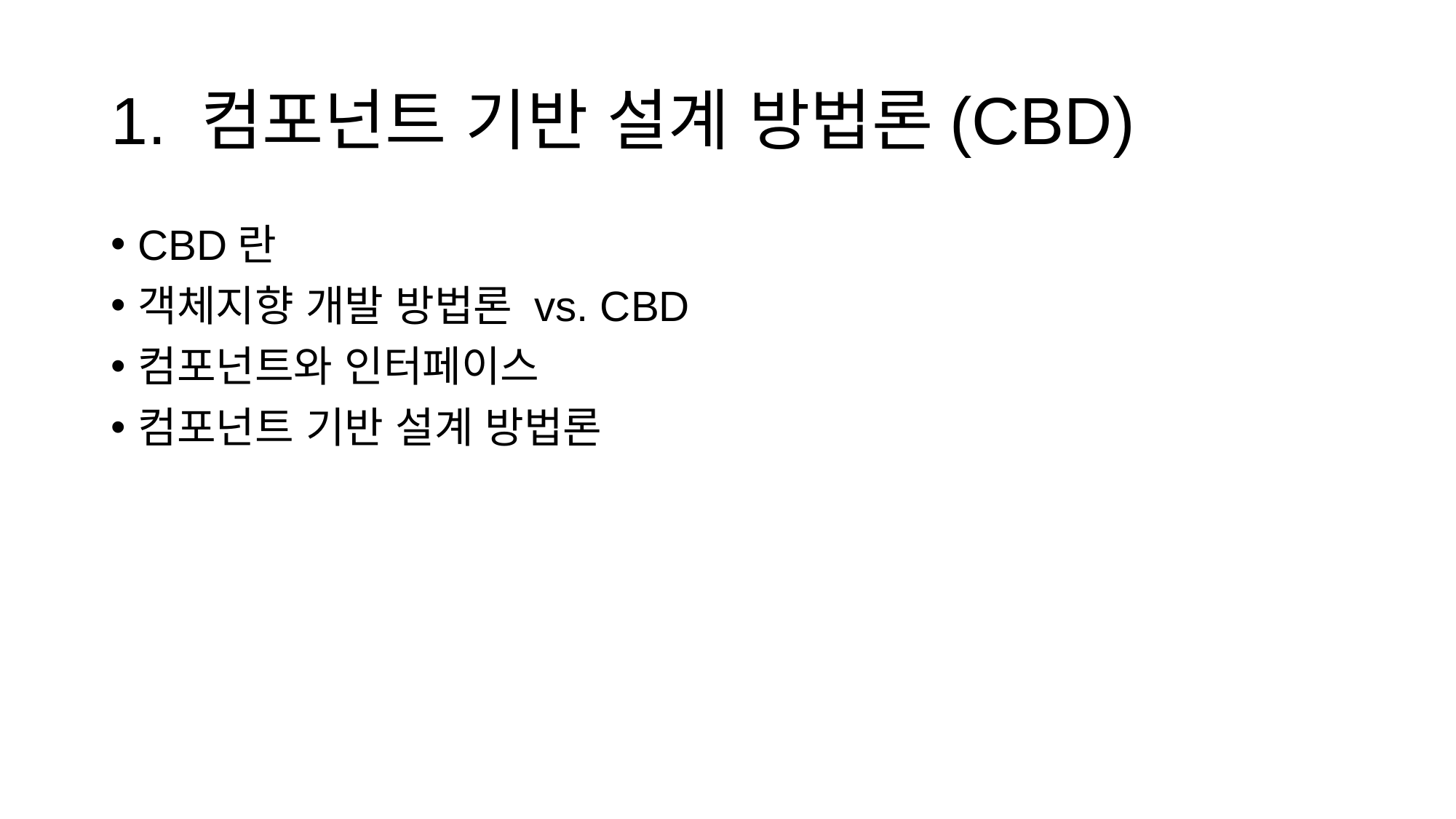

# 1. 컴포넌트 기반 설계 방법론(CBD)
CBD란
객체지향 개발 방법론 vs. CBD
컴포넌트와 인터페이스
컴포넌트 기반 설계 방법론